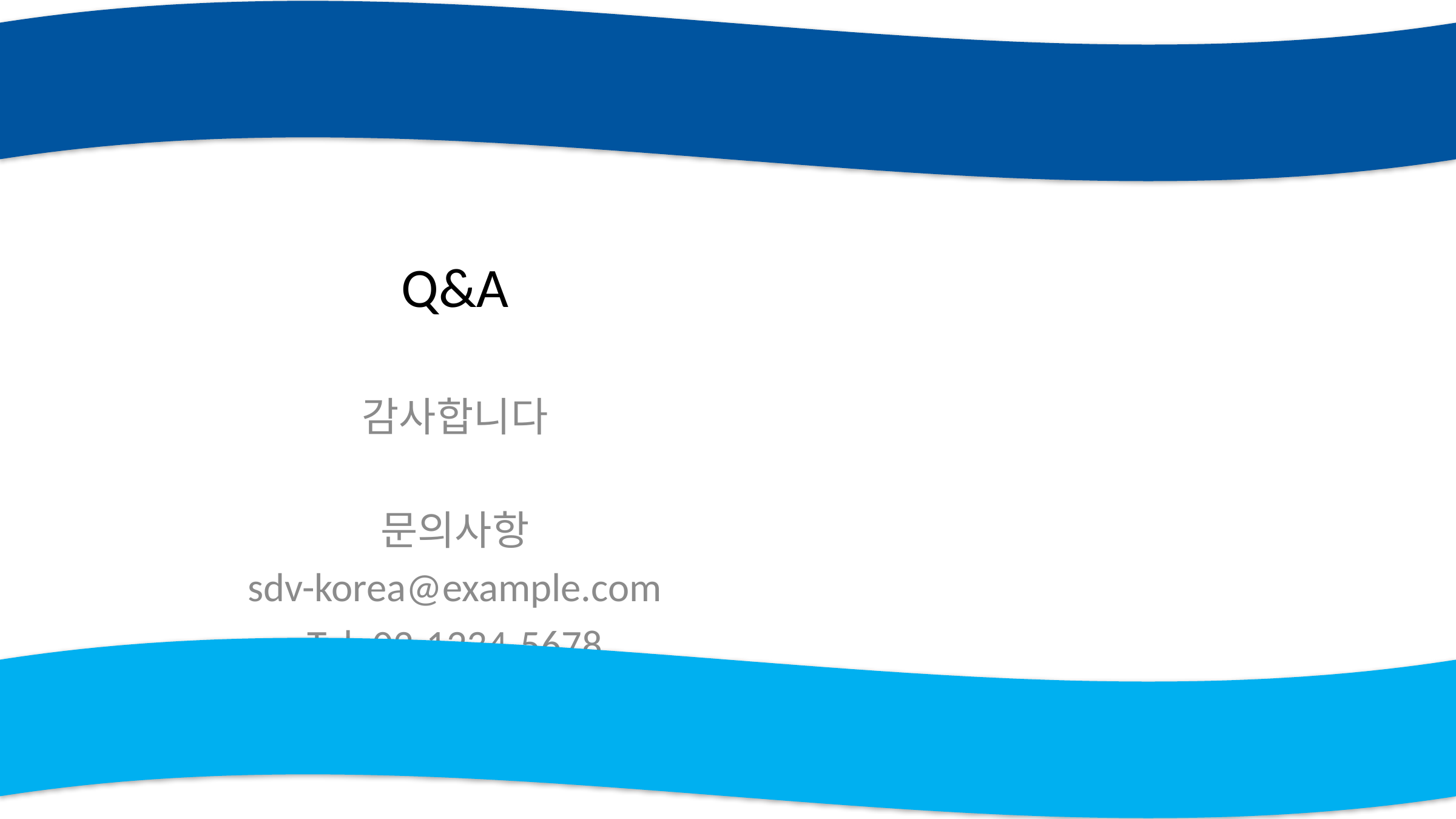

# Q&A
감사합니다

문의사항
sdv-korea@example.com
Tel: 02-1234-5678

SDV Korea Initiative 2025